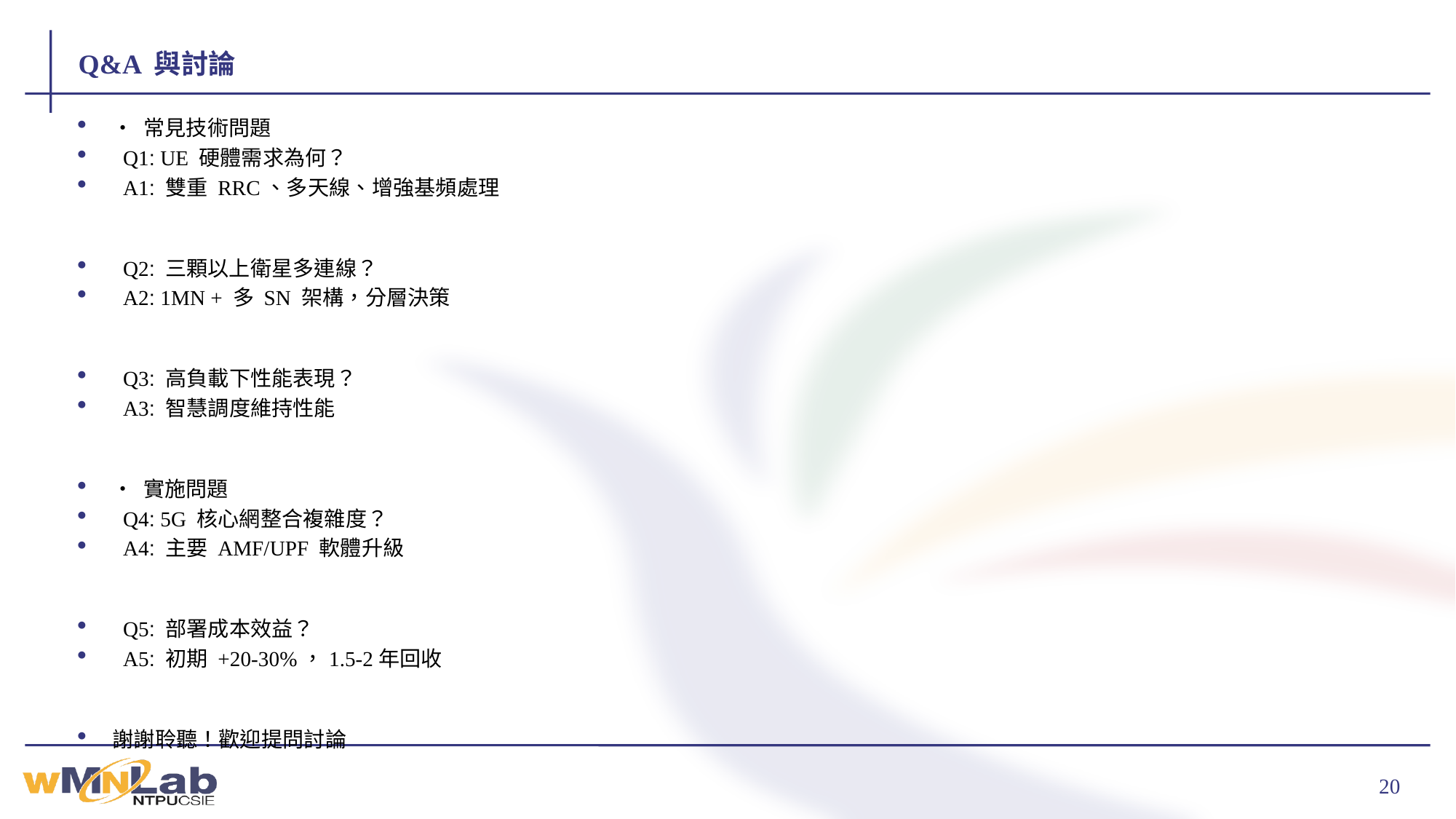

# Q&A 與討論
• 常見技術問題
  Q1: UE 硬體需求為何？
  A1: 雙重 RRC、多天線、增強基頻處理

  Q2: 三顆以上衛星多連線？
  A2: 1MN + 多 SN 架構，分層決策

  Q3: 高負載下性能表現？
  A3: 智慧調度維持性能

• 實施問題
  Q4: 5G 核心網整合複雜度？
  A4: 主要 AMF/UPF 軟體升級

  Q5: 部署成本效益？
  A5: 初期 +20-30%，1.5-2年回收

謝謝聆聽！歡迎提問討論